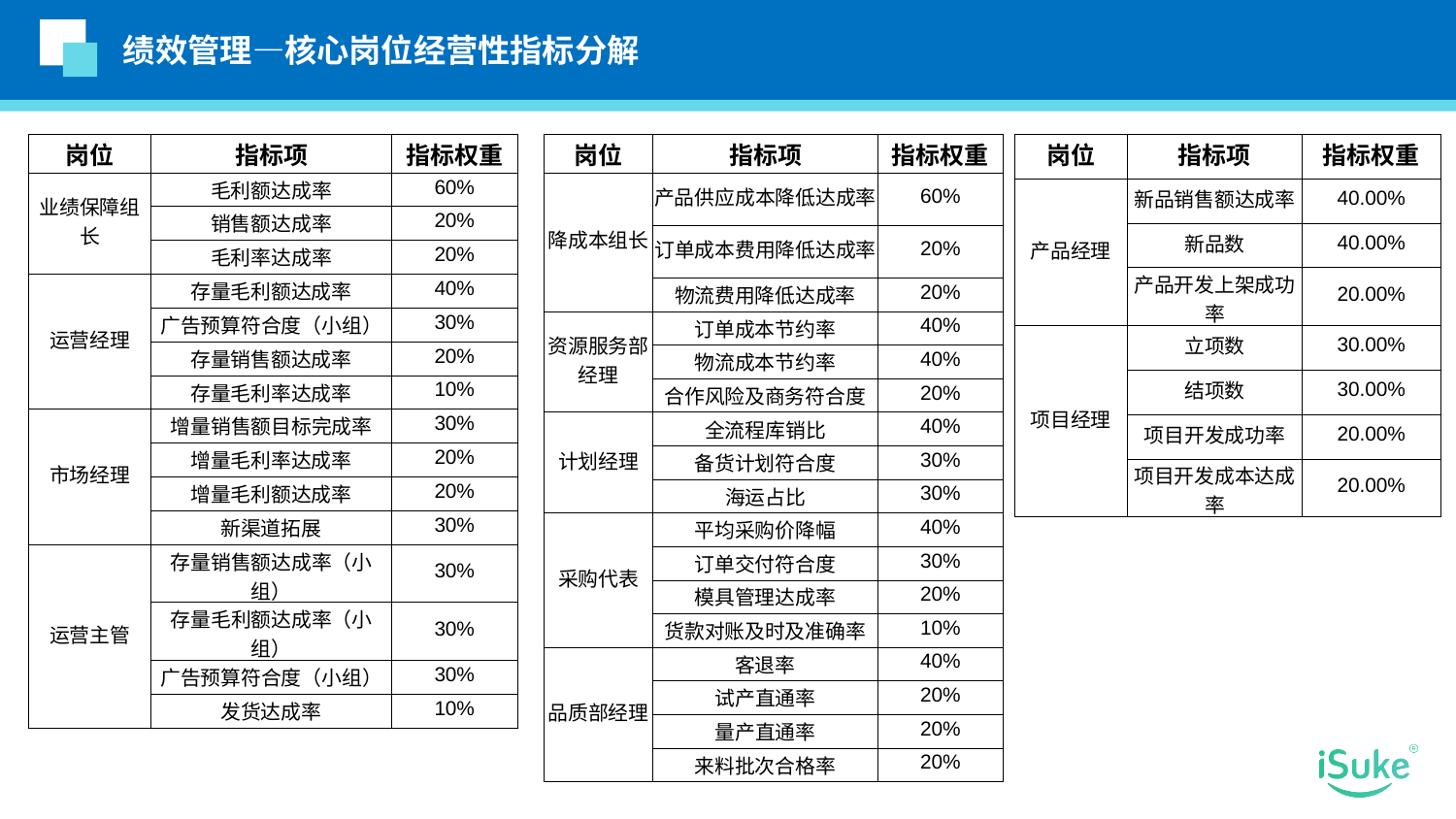

绩效管理—核心岗位经营性指标分解

| 岗位 | 指标项 | 指标权重 |
| --- | --- | --- |
| 降成本组长 | 产品供应成本降低达成率 | 60% |
|  | 订单成本费用降低达成率 | 20% |
|  | 物流费用降低达成率 | 20% |
| 资源服务部经理 | 订单成本节约率 | 40% |
|  | 物流成本节约率 | 40% |
|  | 合作风险及商务符合度 | 20% |
| 计划经理 | 全流程库销比 | 40% |
|  | 备货计划符合度 | 30% |
|  | 海运占比 | 30% |
| 采购代表 | 平均采购价降幅 | 40% |
|  | 订单交付符合度 | 30% |
|  | 模具管理达成率 | 20% |
|  | 货款对账及时及准确率 | 10% |
| 品质部经理 | 客退率 | 40% |
|  | 试产直通率 | 20% |
|  | 量产直通率 | 20% |
|  | 来料批次合格率 | 20% |
| 岗位 | 指标项 | 指标权重 |
| --- | --- | --- |
| 产品经理 | 新品销售额达成率 | 40.00% |
|  | 新品数 | 40.00% |
|  | 产品开发上架成功率 | 20.00% |
| 项目经理 | 立项数 | 30.00% |
|  | 结项数 | 30.00% |
|  | 项目开发成功率 | 20.00% |
|  | 项目开发成本达成率 | 20.00% |
| 岗位 | 指标项 | 指标权重 |
| --- | --- | --- |
| 业绩保障组长 | 毛利额达成率 | 60% |
|  | 销售额达成率 | 20% |
|  | 毛利率达成率 | 20% |
| 运营经理 | 存量毛利额达成率 | 40% |
|  | 广告预算符合度（小组） | 30% |
|  | 存量销售额达成率 | 20% |
|  | 存量毛利率达成率 | 10% |
| 市场经理 | 增量销售额目标完成率 | 30% |
|  | 增量毛利率达成率 | 20% |
|  | 增量毛利额达成率 | 20% |
|  | 新渠道拓展 | 30% |
| 运营主管 | 存量销售额达成率（小组） | 30% |
|  | 存量毛利额达成率（小组） | 30% |
|  | 广告预算符合度（小组） | 30% |
|  | 发货达成率 | 10% |